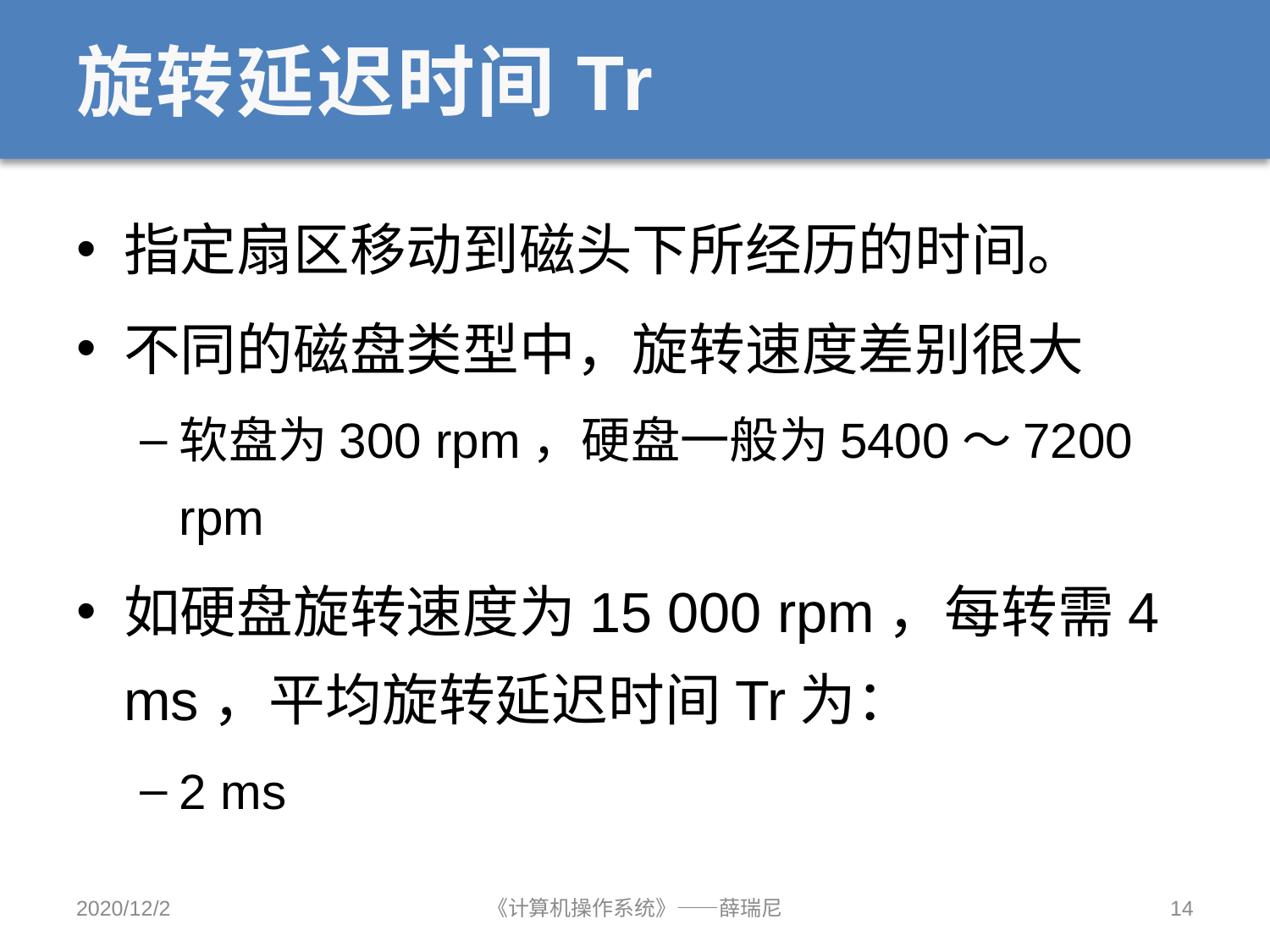

# 旋转延迟时间Tr
指定扇区移动到磁头下所经历的时间。
不同的磁盘类型中，旋转速度差别很大
软盘为300 rpm，硬盘一般为5400～7200 rpm
如硬盘旋转速度为15 000 rpm，每转需4 ms，平均旋转延迟时间Tr为：
2 ms
2020/12/2
《计算机操作系统》——薛瑞尼
14